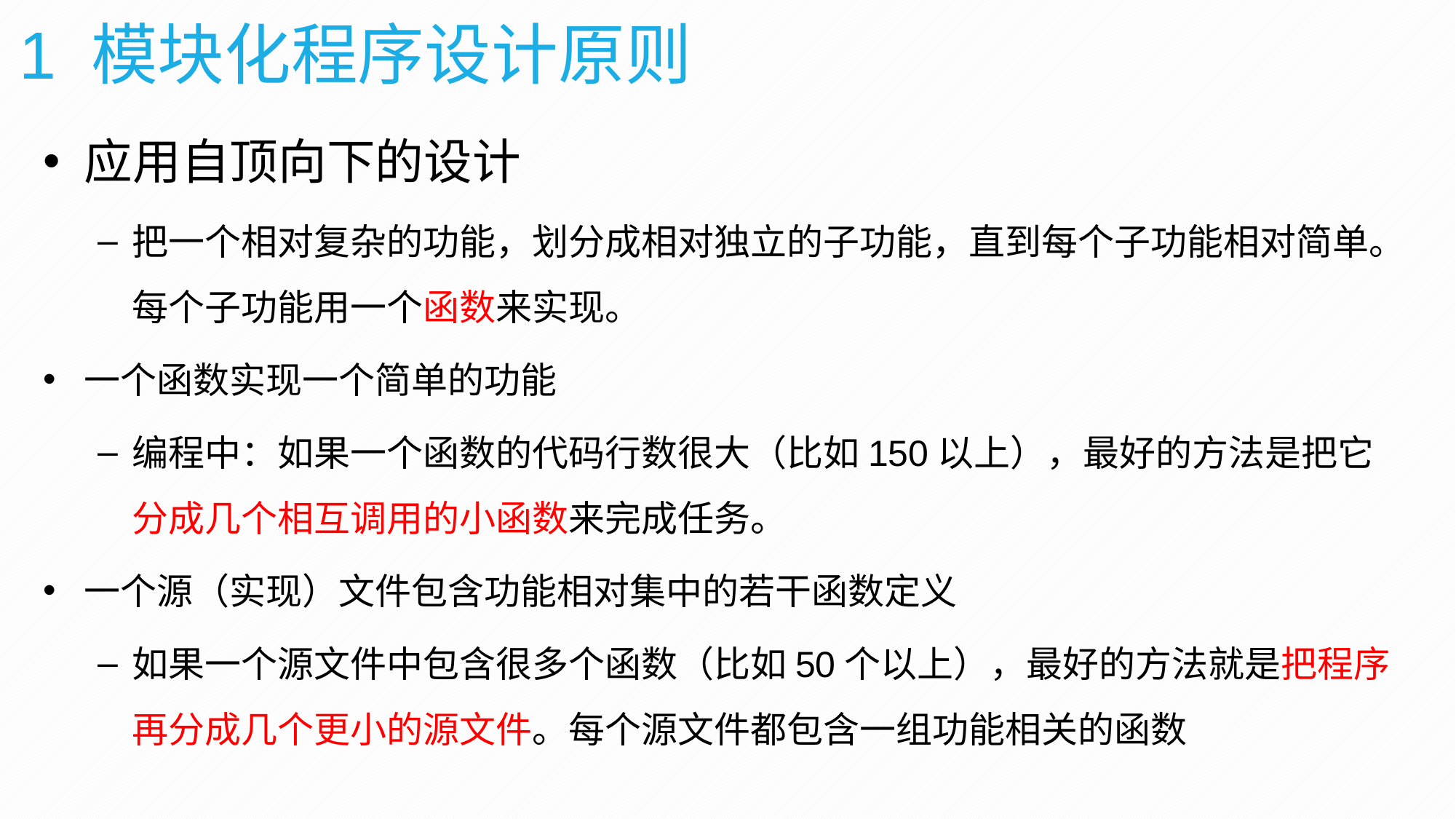

1 模块化程序设计原则
应用自顶向下的设计
把一个相对复杂的功能，划分成相对独立的子功能，直到每个子功能相对简单。每个子功能用一个函数来实现。
一个函数实现一个简单的功能
编程中：如果一个函数的代码行数很大（比如150以上），最好的方法是把它分成几个相互调用的小函数来完成任务。
一个源（实现）文件包含功能相对集中的若干函数定义
如果一个源文件中包含很多个函数（比如50个以上），最好的方法就是把程序再分成几个更小的源文件。每个源文件都包含一组功能相关的函数